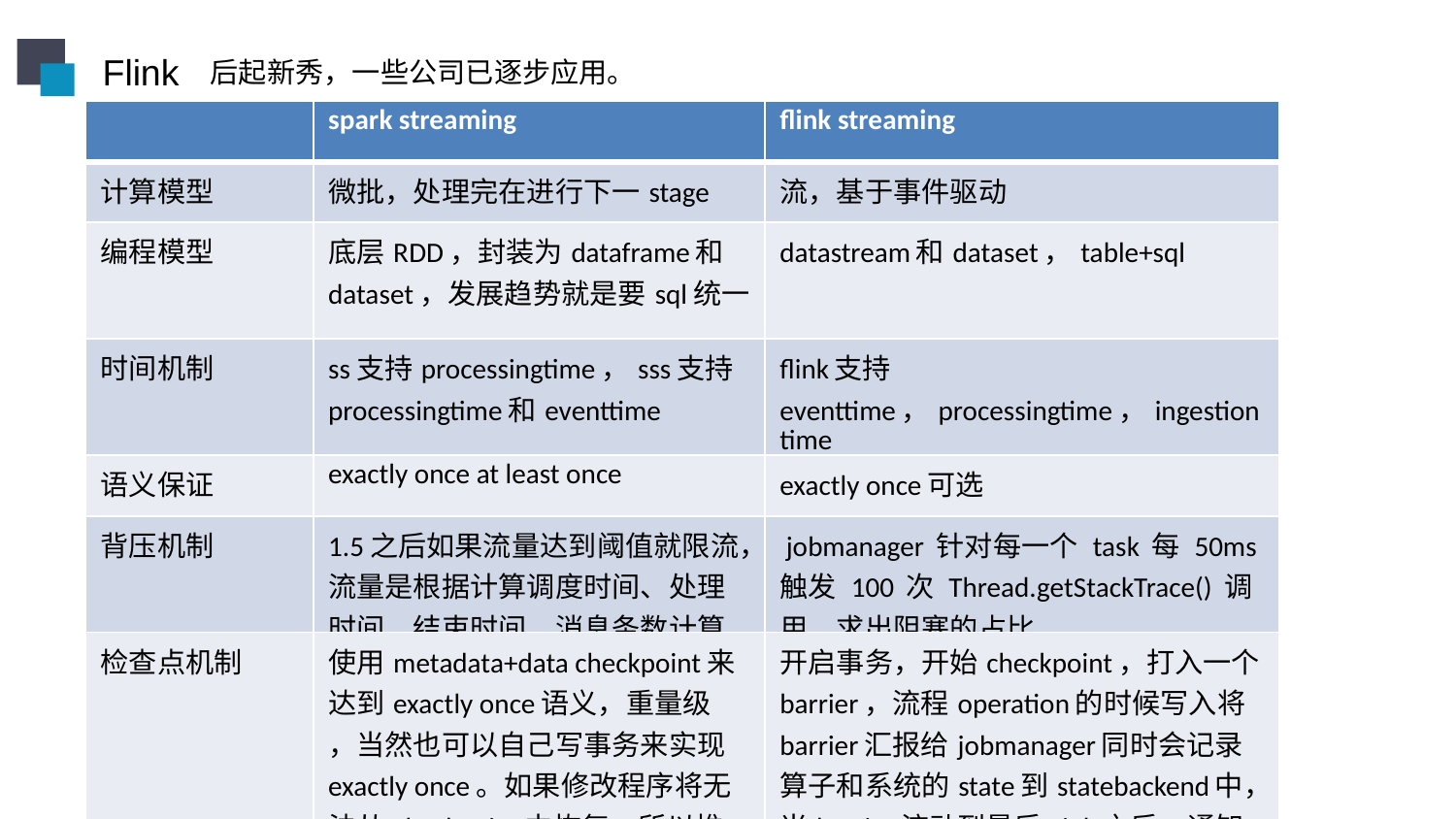

Flink
后起新秀，一些公司已逐步应用。
|  | spark streaming | flink streaming |
| --- | --- | --- |
| 计算模型 | 微批，处理完在进行下一stage | 流，基于事件驱动 |
| 编程模型 | 底层RDD，封装为dataframe和dataset，发展趋势就是要sql统一 | datastream和dataset，table+sql |
| 时间机制 | ss支持processingtime，sss支持processingtime和eventtime | flink支持eventtime，processingtime，ingestiontime |
| 语义保证 | exactly once at least once | exactly once可选 |
| 背压机制 | 1.5之后如果流量达到阈值就限流，流量是根据计算调度时间、处理时间、结束时间、消息条数计算 | jobmanager 针对每一个 task 每 50ms 触发 100 次 Thread.getStackTrace() 调用，求出阻塞的占比 |
| 检查点机制 | 使用metadata+data checkpoint来达到exactly once语义，重量级 ，当然也可以自己写事务来实现exactly once。如果修改程序将无法从checkpoint中恢复，所以推荐自己实现事务提交达到exactlyonce。 | 开启事务，开始checkpoint，打入一个barrier，流程operation的时候写入将barrier汇报给jobmanager同时会记录算子和系统的state到statebackend中，当barrier流动到最后sink之后，通知checkpoint完成，提交事务。 程序改动可以从ckeckpoint恢复。 |